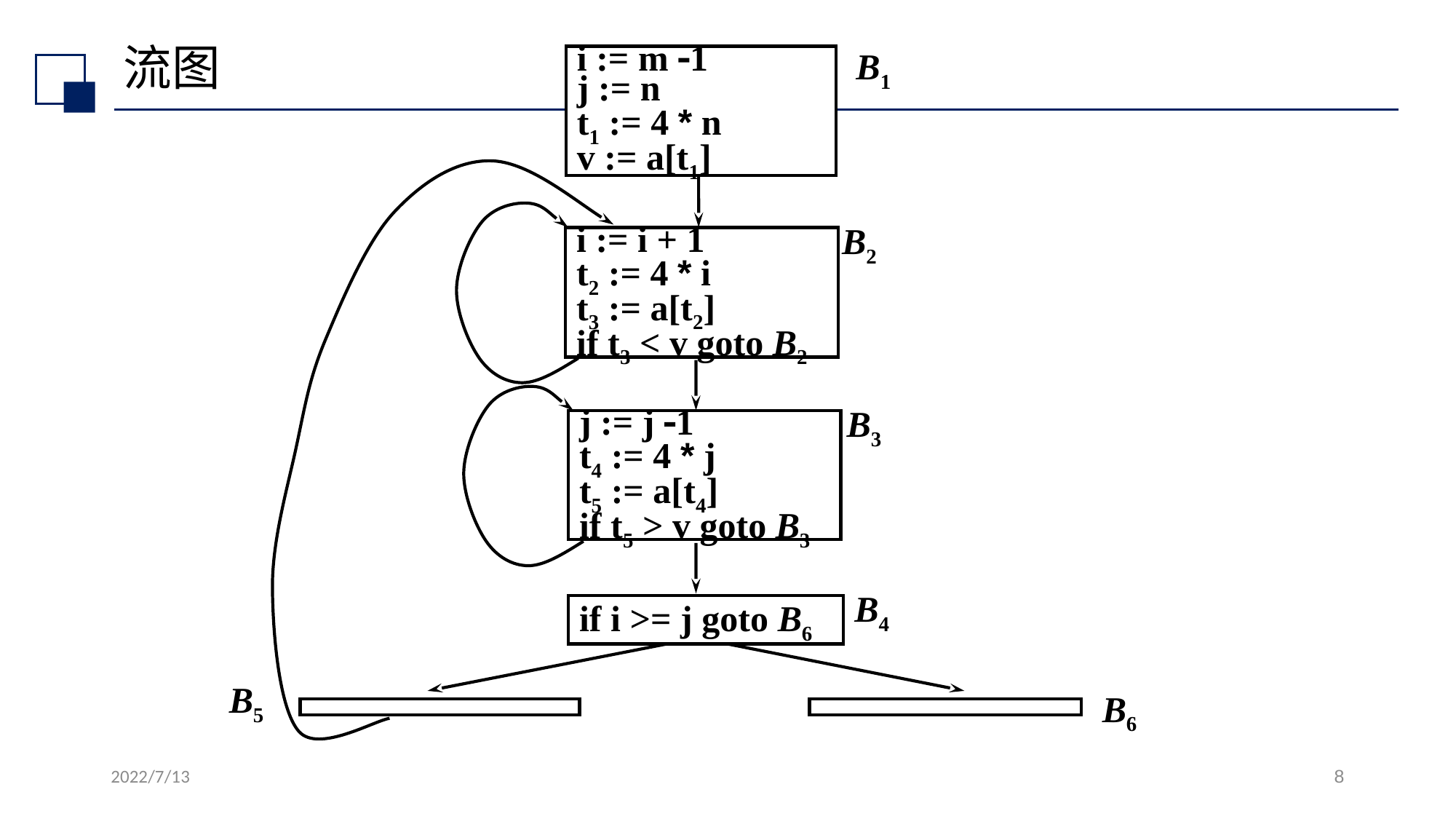

# 流图
B1
i := m −1
j := n
t1 := 4 * n
v := a[t1]

B2
i := i + 1
t2 := 4 * i
t3 := a[t2]
if t3 < v goto B2

B3
j := j −1
t4 := 4 * j
t5 := a[t4]
if t5 > v goto B3

B4
if i >= j goto B6

B5
B6

2022/7/13
8